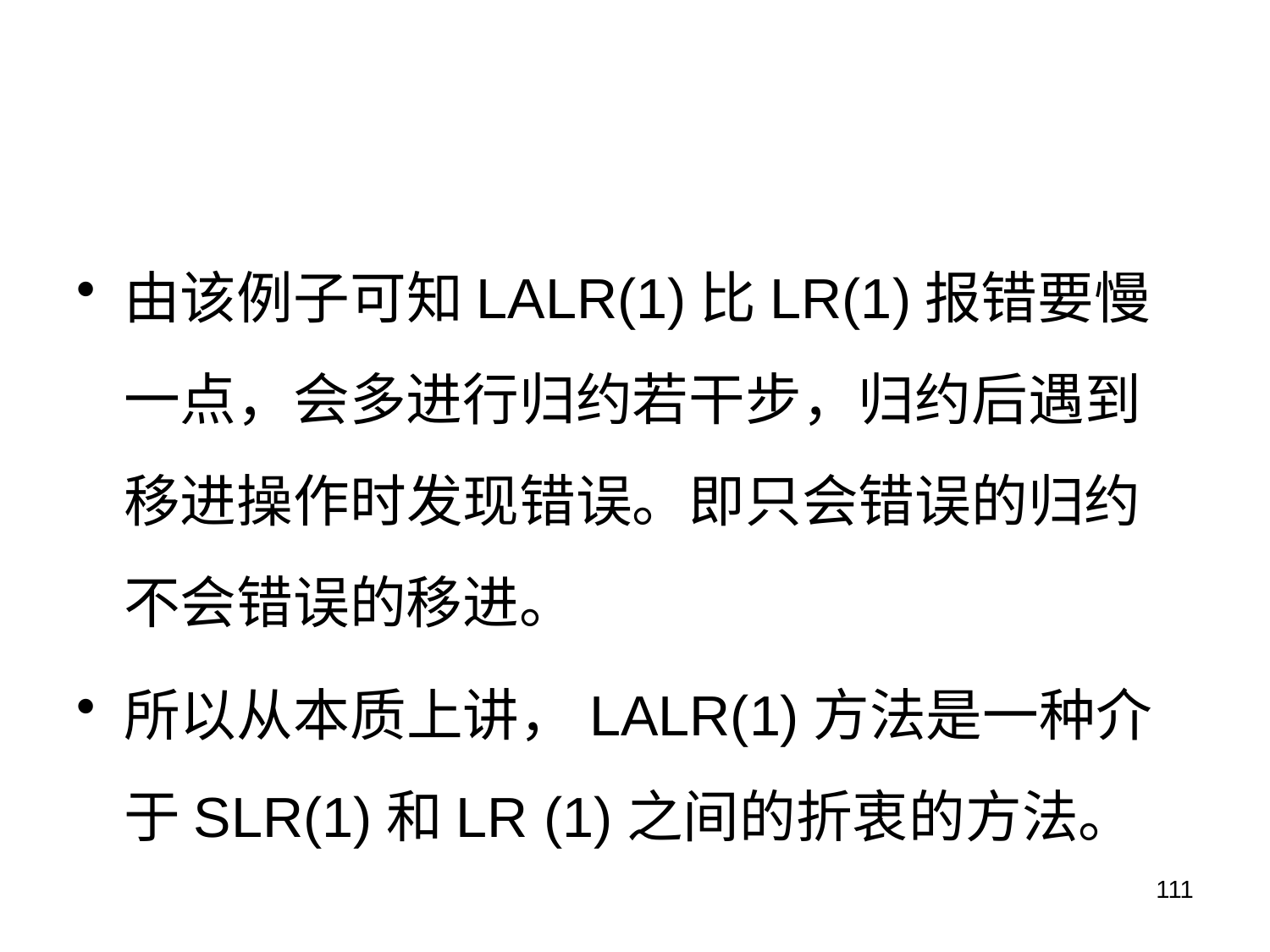

#
由该例子可知LALR(1)比LR(1)报错要慢一点，会多进行归约若干步，归约后遇到移进操作时发现错误。即只会错误的归约不会错误的移进。
所以从本质上讲，LALR(1)方法是一种介于SLR(1)和LR (1)之间的折衷的方法。

111